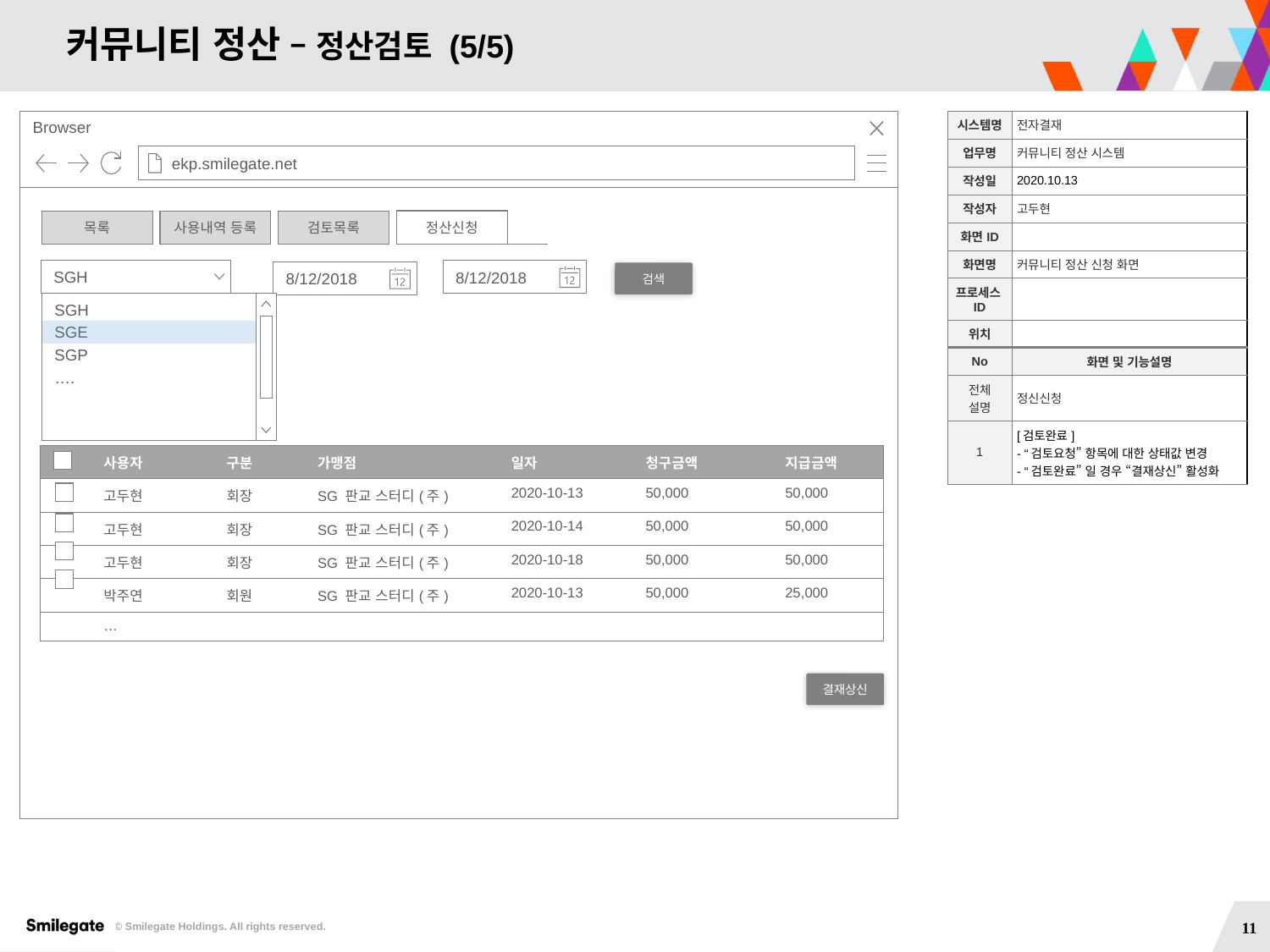

# 커뮤니티 정산 – 정산검토 (5/5)
| 시스템명 | 전자결재 |
| --- | --- |
| 업무명 | 커뮤니티 정산 시스템 |
| 작성일 | 2020.10.13 |
| 작성자 | 고두현 |
| 화면ID |  |
| 화면명 | 커뮤니티 정산 신청 화면 |
| 프로세스ID |  |
| 위치 |  |
| No | 화면 및 기능설명 |
| 전체 설명 | 정신신청 |
| 1 | [검토완료] - “검토요청” 항목에 대한 상태값 변경 - “검토완료” 일 경우 “결재상신” 활성화 |
Browser

ekp.smilegate.net

정산신청
검토목록
사용내역 등록
목록
SGH

8/12/2018

8/12/2018

검색

SGH
SGE
SGP
….

|  | 사용자 | 구분 | 가맹점 | 일자 | 청구금액 | 지급금액 |
| --- | --- | --- | --- | --- | --- | --- |
|  | 고두현 | 회장 | SG 판교 스터디(주) | 2020-10-13 | 50,000 | 50,000 |
|  | 고두현 | 회장 | SG 판교 스터디(주) | 2020-10-14 | 50,000 | 50,000 |
|  | 고두현 | 회장 | SG 판교 스터디(주) | 2020-10-18 | 50,000 | 50,000 |
|  | 박주연 | 회원 | SG 판교 스터디(주) | 2020-10-13 | 50,000 | 25,000 |
|  | … |  |  |  |  |  |

결재상신
11